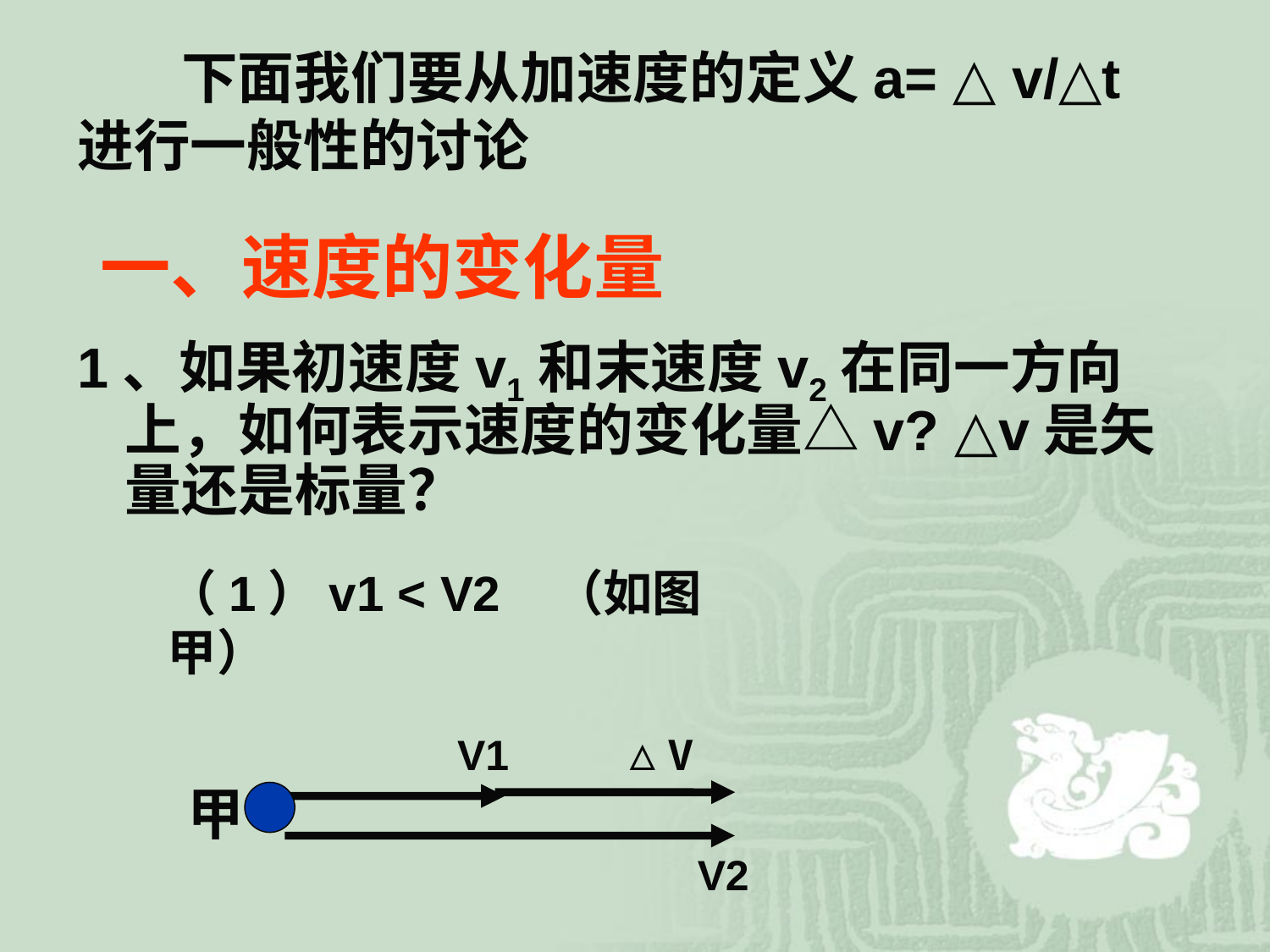

下面我们要从加速度的定义a= △ v/△t进行一般性的讨论
一、速度的变化量
1、如果初速度v1和末速度v2在同一方向上，如何表示速度的变化量△v? △v是矢量还是标量？
（1）v1 < V2   （如图甲）
V1
△V
甲

V2